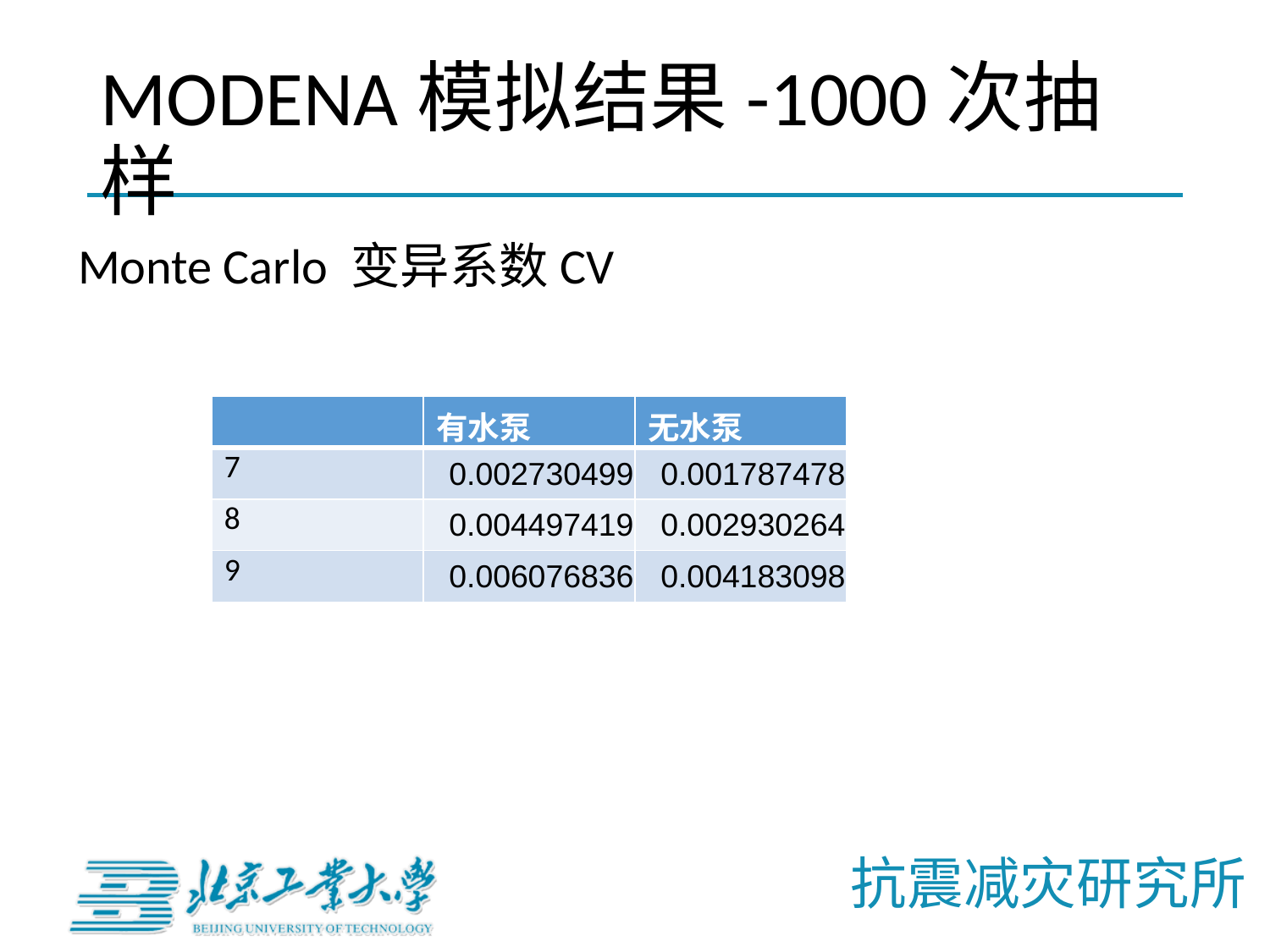

# MODENA模拟结果-1000次抽样
Monte Carlo 变异系数CV
|  | 有水泵 | 无水泵 |
| --- | --- | --- |
| 7 | 0.002730499 | 0.001787478 |
| 8 | 0.004497419 | 0.002930264 |
| 9 | 0.006076836 | 0.004183098 |